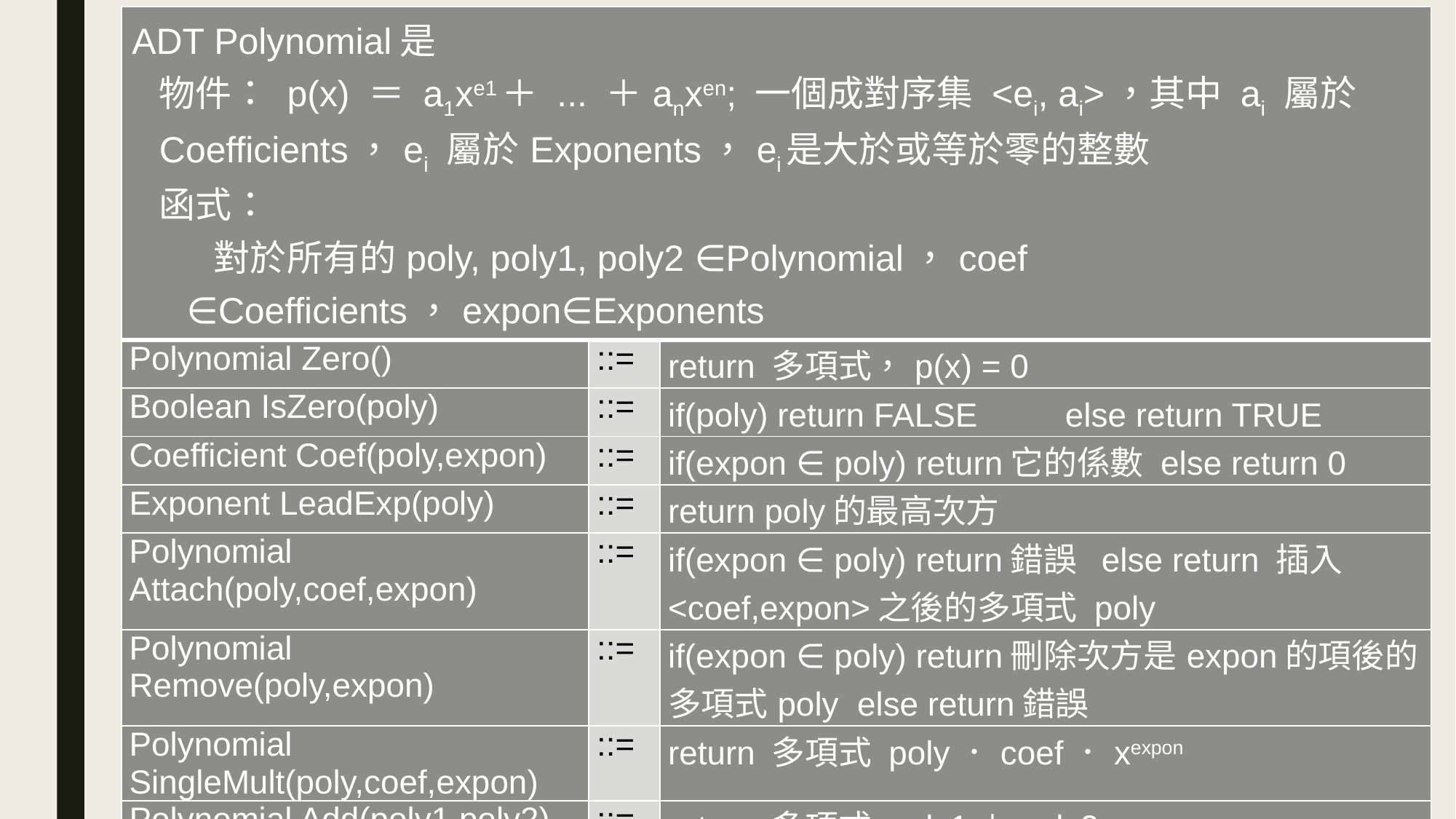

| ADT Polynomial是 物件： p(x) ＝ a1xe1＋ ... ＋anxen; 一個成對序集 <ei, ai>，其中 ai 屬於Coefficients，ei 屬於Exponents，ei是大於或等於零的整數 函式： 對於所有的poly, poly1, poly2 ∈Polynomial，coef ∈Coefficients，expon∈Exponents |  |  |
| --- | --- | --- |
| Polynomial Zero() | ::= | return 多項式，p(x) = 0 |
| Boolean IsZero(poly) | ::= | if(poly) return FALSE　 else return TRUE |
| Coefficient Coef(poly,expon) | ::= | if(expon ∈ poly) return它的係數 else return 0 |
| Exponent LeadExp(poly) | ::= | return poly的最高次方 |
| Polynomial Attach(poly,coef,expon) | ::= | if(expon ∈ poly) return錯誤 else return 插入<coef,expon>之後的多項式 poly |
| Polynomial Remove(poly,expon) | ::= | if(expon ∈ poly) return刪除次方是expon的項後的多項式poly else return錯誤 |
| Polynomial SingleMult(poly,coef,expon) | ::= | return 多項式 poly．coef．xexpon |
| Polynomial Add(poly1,poly2) | ::= | return 多項式 poly1＋poly2 |
| Polynomial Mult(poly1,poly2) | ::= | return 多項式 poly1．poly2 |
#